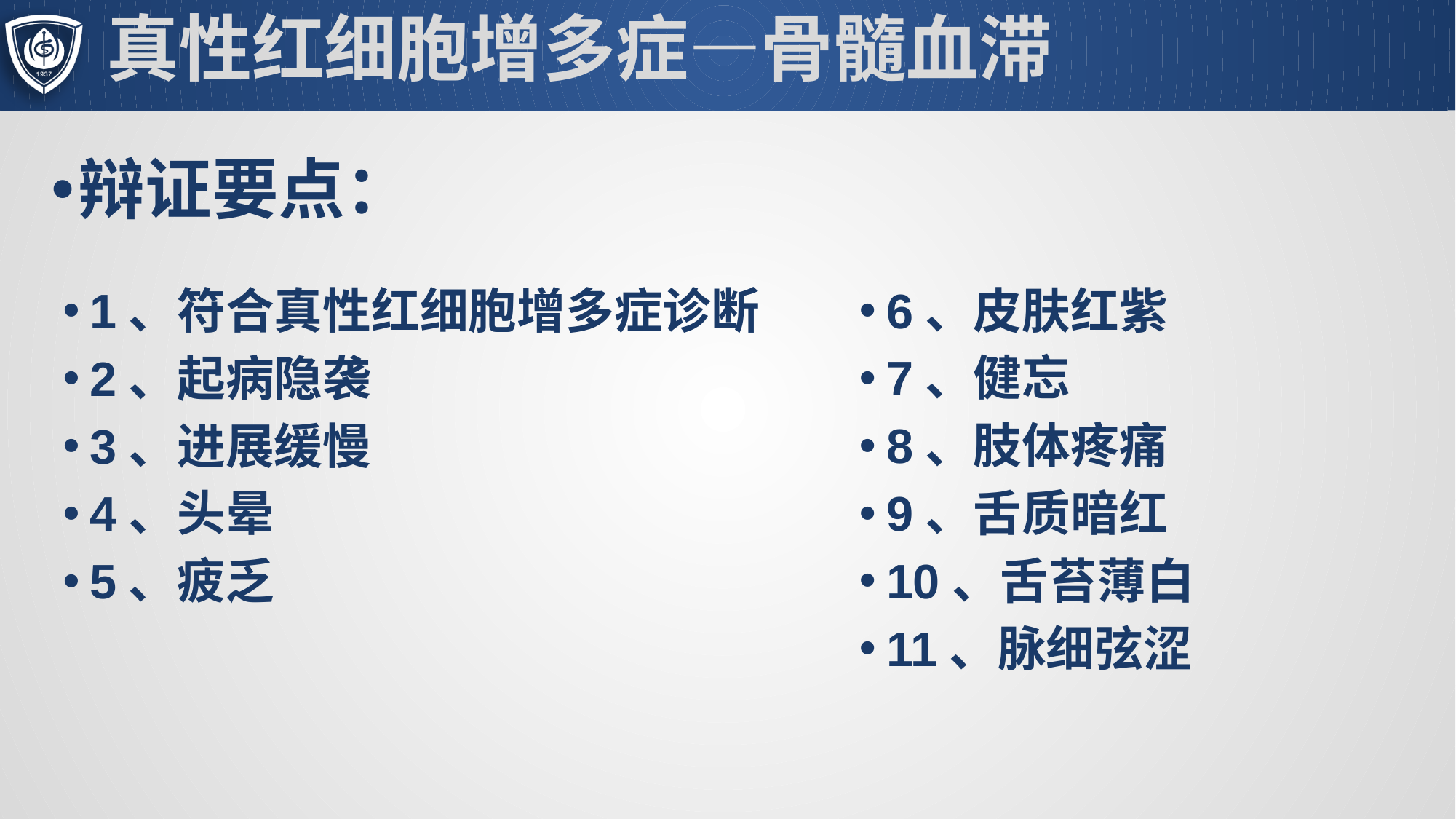

# 真性红细胞增多症—骨髓血滞
辩证要点：

1、符合真性红细胞增多症诊断
2、起病隐袭
3、进展缓慢
4、头晕
5、疲乏

6、皮肤红紫
7、健忘
8、肢体疼痛
9、舌质暗红
10、舌苔薄白
11、脉细弦涩